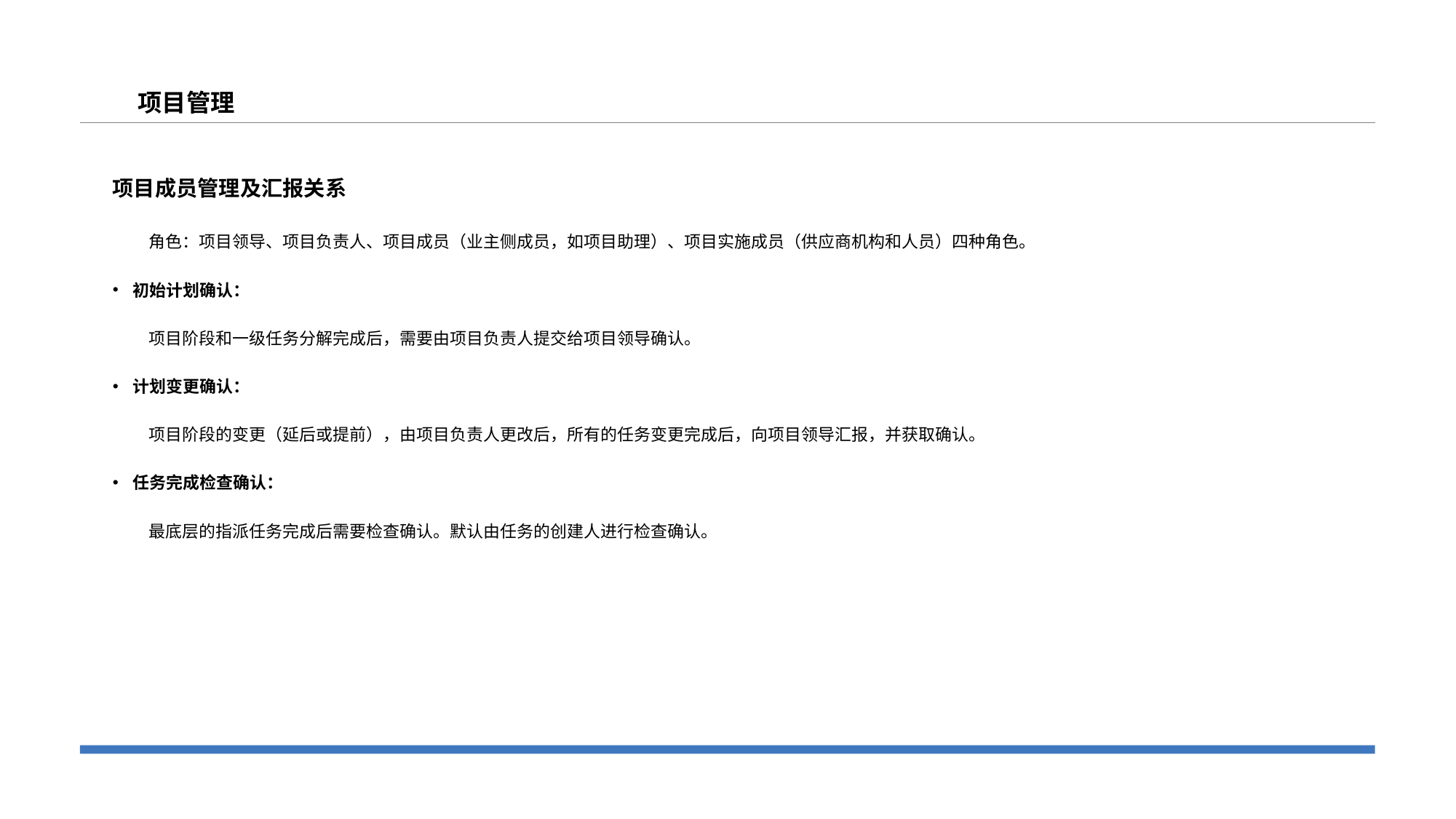

项目管理
项目成员管理及汇报关系
角色：项目领导、项目负责人、项目成员（业主侧成员，如项目助理）、项目实施成员（供应商机构和人员）四种角色。
初始计划确认：
项目阶段和一级任务分解完成后，需要由项目负责人提交给项目领导确认。
计划变更确认：
项目阶段的变更（延后或提前），由项目负责人更改后，所有的任务变更完成后，向项目领导汇报，并获取确认。
任务完成检查确认：
最底层的指派任务完成后需要检查确认。默认由任务的创建人进行检查确认。